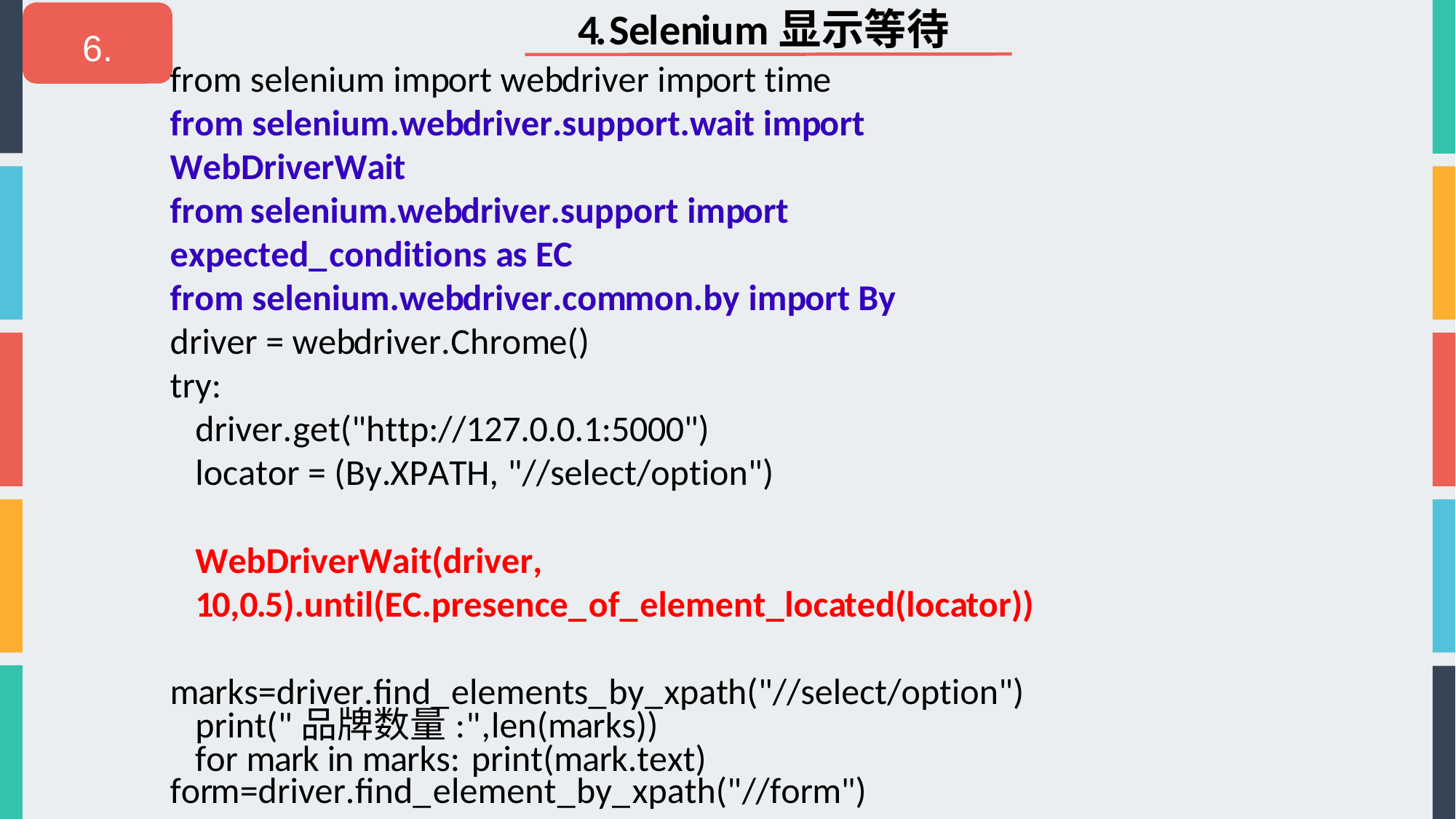

# 4. Selenium显示等待

6.

from selenium import webdriver import time
from selenium.webdriver.support.wait import WebDriverWait
from selenium.webdriver.support import expected_conditions as EC
from selenium.webdriver.common.by import By
driver = webdriver.Chrome()
try:
driver.get("http://127.0.0.1:5000")
locator = (By.XPATH, "//select/option")

WebDriverWait(driver, 10,0.5).until(EC.presence_of_element_located(locator))

marks=driver.find_elements_by_xpath("//select/option")
print("品牌数量:",len(marks))
for mark in marks: print(mark.text)
form=driver.find_element_by_xpath("//form")
print(form.get_attribute("innerHTML").strip())
except Exception as err:
print(err)